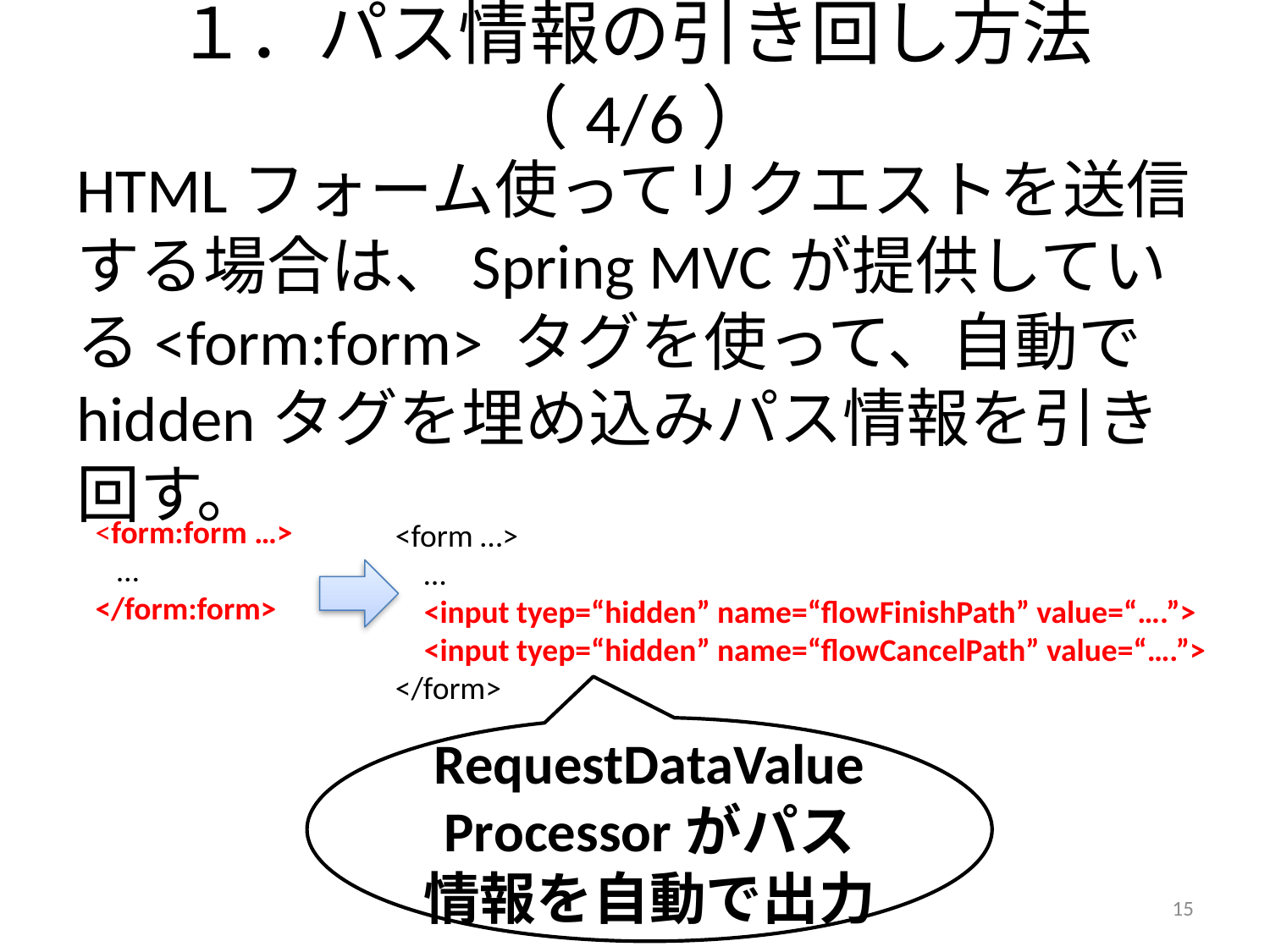

# １．パス情報の引き回し方法（4/6）
HTMLフォーム使ってリクエストを送信する場合は、Spring MVCが提供している<form:form> タグを使って、自動でhiddenタグを埋め込みパス情報を引き回す。
<form:form …>
   …
</form:form>
<form …>
    …
    <input tyep=“hidden” name=“flowFinishPath” value=“….”>
    <input tyep=“hidden” name=“flowCancelPath” value=“….”>
</form>

RequestDataValueProcessorがパス情報を自動で出力
15